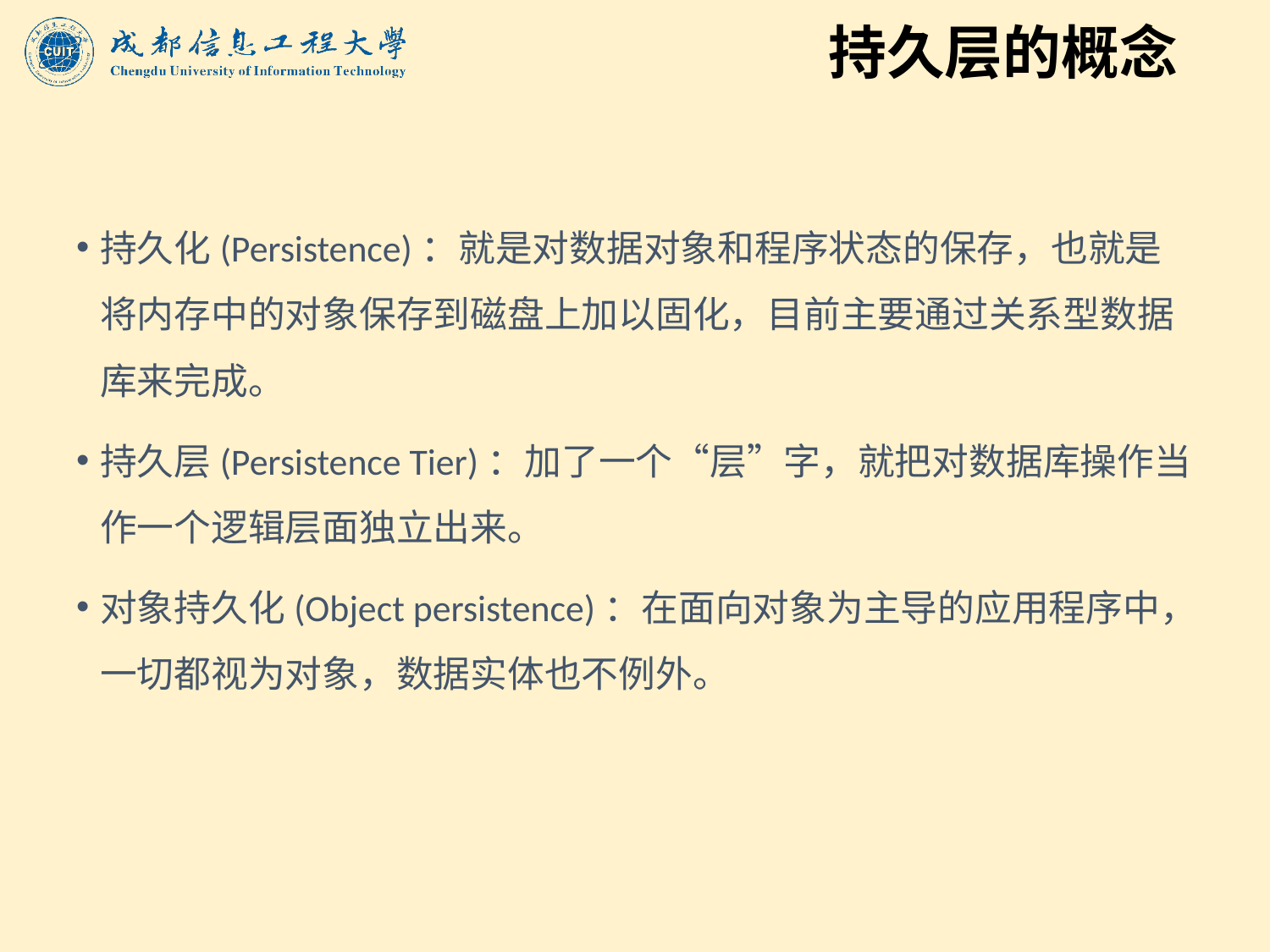

# 持久层的概念
持久化(Persistence)：就是对数据对象和程序状态的保存，也就是将内存中的对象保存到磁盘上加以固化，目前主要通过关系型数据库来完成。
持久层(Persistence Tier)：加了一个“层”字，就把对数据库操作当作一个逻辑层面独立出来。
对象持久化(Object persistence)：在面向对象为主导的应用程序中，一切都视为对象，数据实体也不例外。